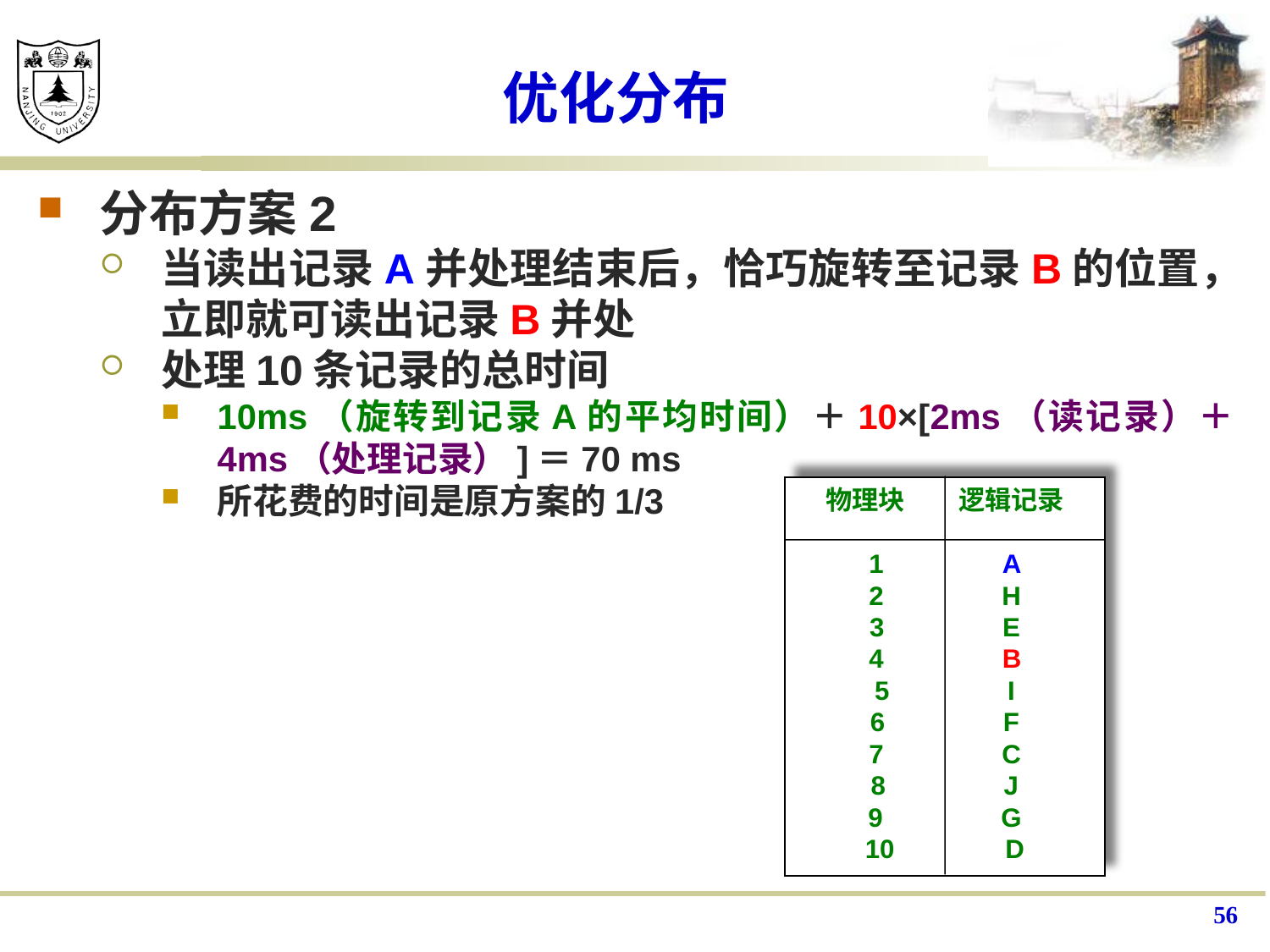

# 优化分布
分布方案2
当读出记录A并处理结束后，恰巧旋转至记录B的位置，立即就可读出记录B并处
处理10条记录的总时间
10ms（旋转到记录A的平均时间）＋10×[2ms（读记录）＋4ms（处理记录）]＝70 ms
所花费的时间是原方案的1/3

物理块         逻辑记录

1                A
2                H
3                E
4                B
5                I
6                F
7                C
8                J
9                G
10               D

56